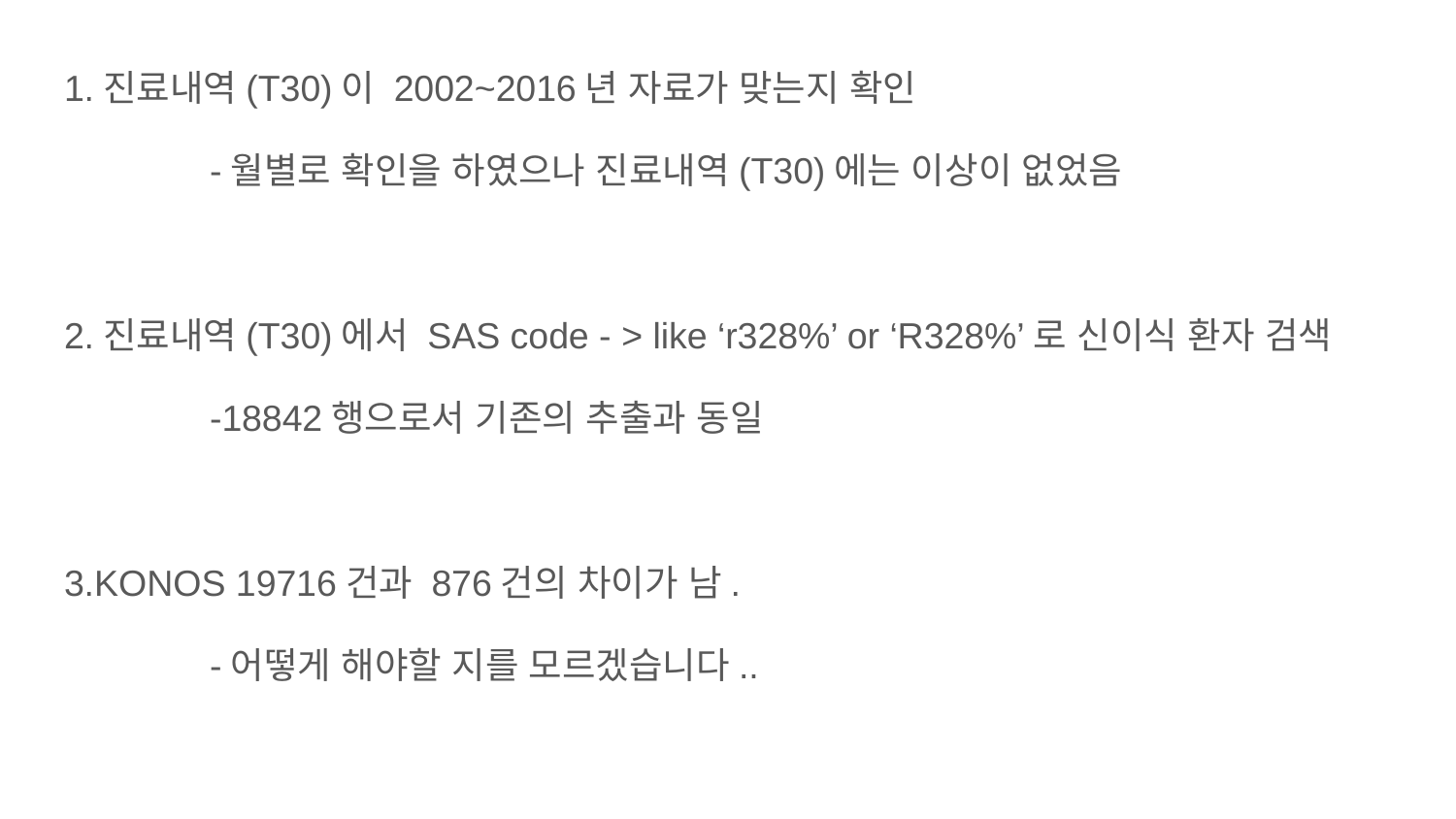

1.진료내역(T30)이 2002~2016년 자료가 맞는지 확인
	-월별로 확인을 하였으나 진료내역(T30)에는 이상이 없었음

2.진료내역(T30)에서 SAS code - > like ‘r328%’ or ‘R328%’로 신이식 환자 검색
	-18842행으로서 기존의 추출과 동일

3.KONOS 19716건과 876건의 차이가 남.
	-어떻게 해야할 지를 모르겠습니다..